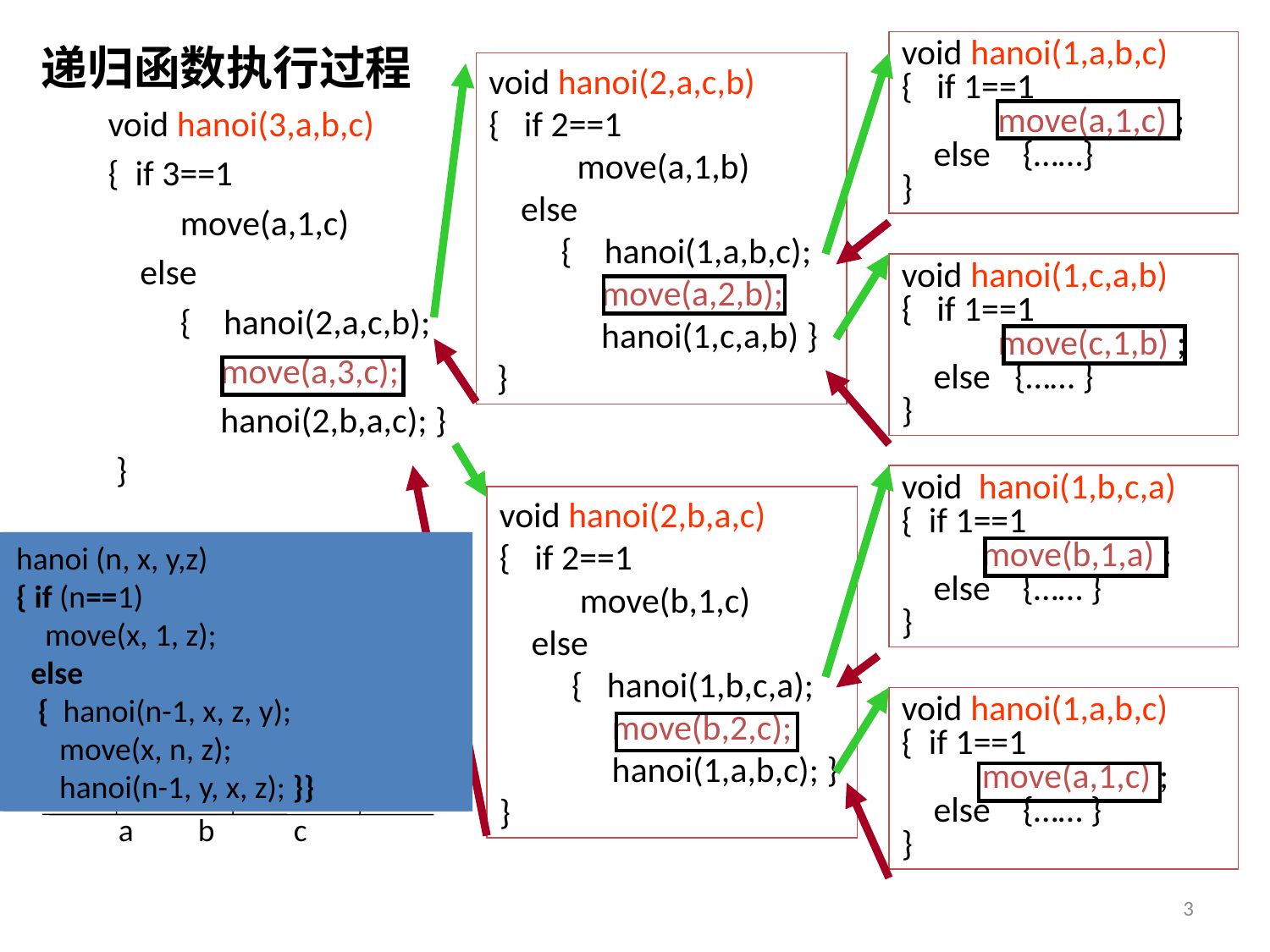

void hanoi(1,a,b,c)
{   if 1==1
            move(a,1,c) ;
    else    {……}
}
# 递归函数执行过程
void hanoi(2,a,c,b)
{   if 2==1
           move(a,1,b)
    else
         {    hanoi(1,a,b,c);
              move(a,2,b);
              hanoi(1,c,a,b) }
 }

void hanoi(3,a,b,c)
{  if 3==1
         move(a,1,c)
    else
         {    hanoi(2,a,c,b);
              move(a,3,c);
              hanoi(2,b,a,c); }
 }

void hanoi(1,c,a,b)
{   if 1==1
            move(c,1,b) ;
    else   {…… }
}

void  hanoi(1,b,c,a)
{  if 1==1
          move(b,1,a) ;
    else    {…… }
}
void hanoi(2,b,a,c)
{   if 2==1
          move(b,1,c)
    else
         {   hanoi(1,b,c,a);
              move(b,2,c);
              hanoi(1,a,b,c); }
}
hanoi (n, x, y,z)
{ if (n==1)
    move(x, 1, z);
  else
   {  hanoi(n-1, x, z, y);
      move(x, n, z);
      hanoi(n-1, y, x, z); }}
hanoi (n, x, y,z)
{ if (n==1)
    move(x, 1, z);
  else
   {  hanoi(n-1, x, z, y);
      move(x, n, z);
      hanoi(n-1, y, x, z); }}

void hanoi(1,a,b,c)
{  if 1==1
          move(a,1,c) ;
    else    {…… }
}

a         b           c

3